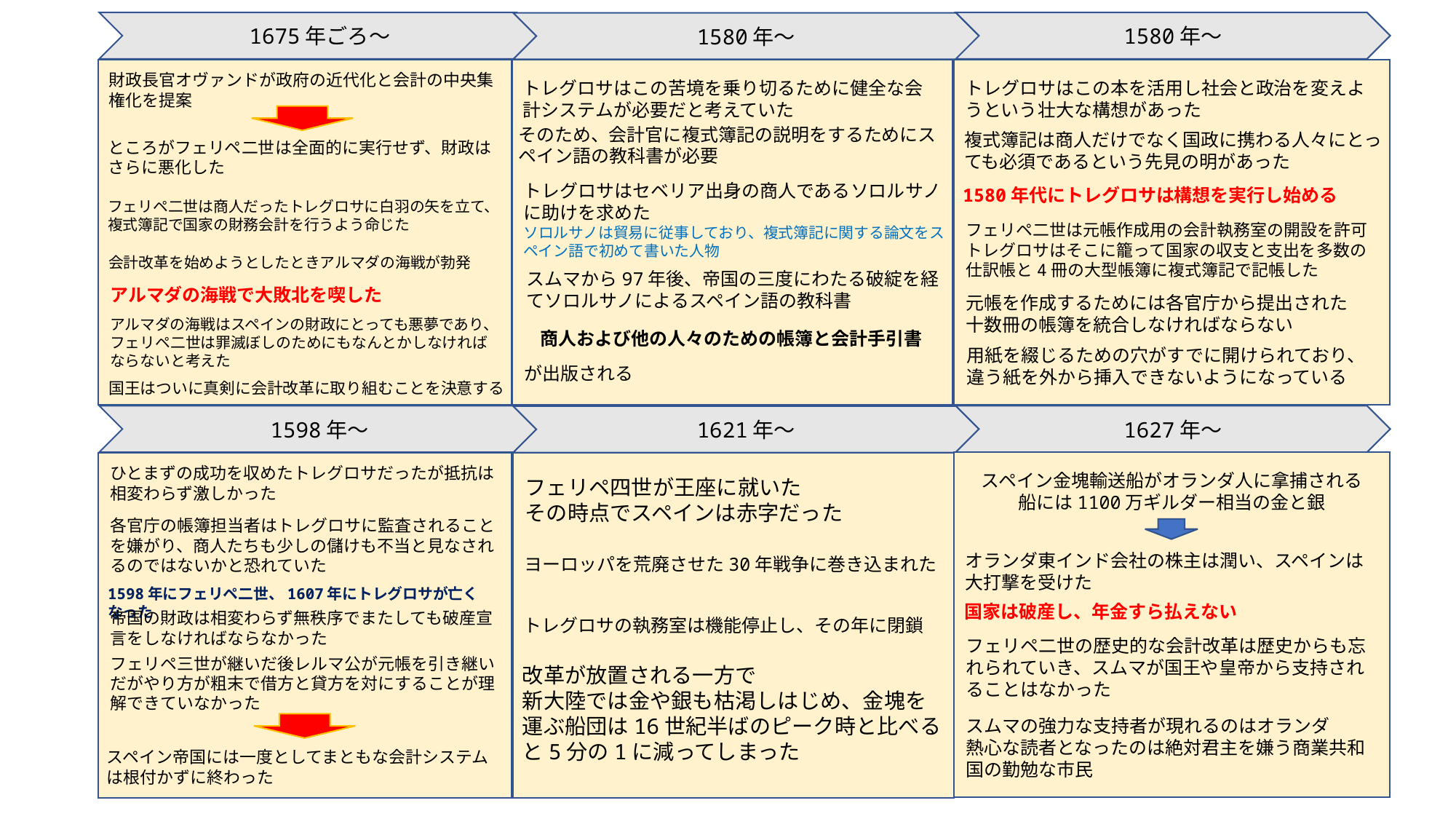

1675年ごろ～
1580年～
1580年～

財政長官オヴァンドが政府の近代化と会計の中央集権化を提案

ところがフェリペ二世は全面的に実行せず、財政はさらに悪化した
フェリペ二世は商人だったトレグロサに白羽の矢を立て、複式簿記で国家の財務会計を行うよう命じた
会計改革を始めようとしたときアルマダの海戦が勃発
アルマダの海戦で大敗北を喫した
アルマダの海戦はスペインの財政にとっても悪夢であり、フェリペ二世は罪滅ぼしのためにもなんとかしなければならないと考えた
国王はついに真剣に会計改革に取り組むことを決意する

トレグロサはこの本を活用し社会と政治を変えようという壮大な構想があった
複式簿記は商人だけでなく国政に携わる人々にとっても必須であるという先見の明があった
1580年代にトレグロサは構想を実行し始める
フェリペ二世は元帳作成用の会計執務室の開設を許可
トレグロサはそこに籠って国家の収支と支出を多数の仕訳帳と4冊の大型帳簿に複式簿記で記帳した
元帳を作成するためには各官庁から提出された
十数冊の帳簿を統合しなければならない
用紙を綴じるための穴がすでに開けられており、違う紙を外から挿入できないようになっている

トレグロサはこの苦境を乗り切るために健全な会計システムが必要だと考えていた
そのため、会計官に複式簿記の説明をするためにスペイン語の教科書が必要
トレグロサはセベリア出身の商人であるソロルサノに助けを求めた
ソロルサノは貿易に従事しており、複式簿記に関する論文をスペイン語で初めて書いた人物
スムマから97年後、帝国の三度にわたる破綻を経てソロルサノによるスペイン語の教科書
商人および他の人々のための帳簿と会計手引書
が出版される
1598年～
1627年～
1621年～

スペイン金塊輸送船がオランダ人に拿捕される
船には1100万ギルダー相当の金と銀
オランダ東インド会社の株主は潤い、スペインは大打撃を受けた
国家は破産し、年金すら払えない
フェリペ二世の歴史的な会計改革は歴史からも忘れられていき、スムマが国王や皇帝から支持されることはなかった
スムマの強力な支持者が現れるのはオランダ
熱心な読者となったのは絶対君主を嫌う商業共和国の勤勉な市民

ひとまずの成功を収めたトレグロサだったが抵抗は相変わらず激しかった
各官庁の帳簿担当者はトレグロサに監査されることを嫌がり、商人たちも少しの儲けも不当と見なされるのではないかと恐れていた
1598年にフェリペ二世、1607年にトレグロサが亡くなった
帝国の財政は相変わらず無秩序でまたしても破産宣言をしなければならなかった
フェリペ三世が継いだ後レルマ公が元帳を引き継いだがやり方が粗末で借方と貸方を対にすることが理解できていなかった

スペイン帝国には一度としてまともな会計システムは根付かずに終わった
フェリペ四世が王座に就いた
その時点でスペインは赤字だった

ヨーロッパを荒廃させた30年戦争に巻き込まれた
トレグロサの執務室は機能停止し、その年に閉鎖
改革が放置される一方で
新大陸では金や銀も枯渇しはじめ、金塊を運ぶ船団は16世紀半ばのピーク時と比べると5分の1に減ってしまった